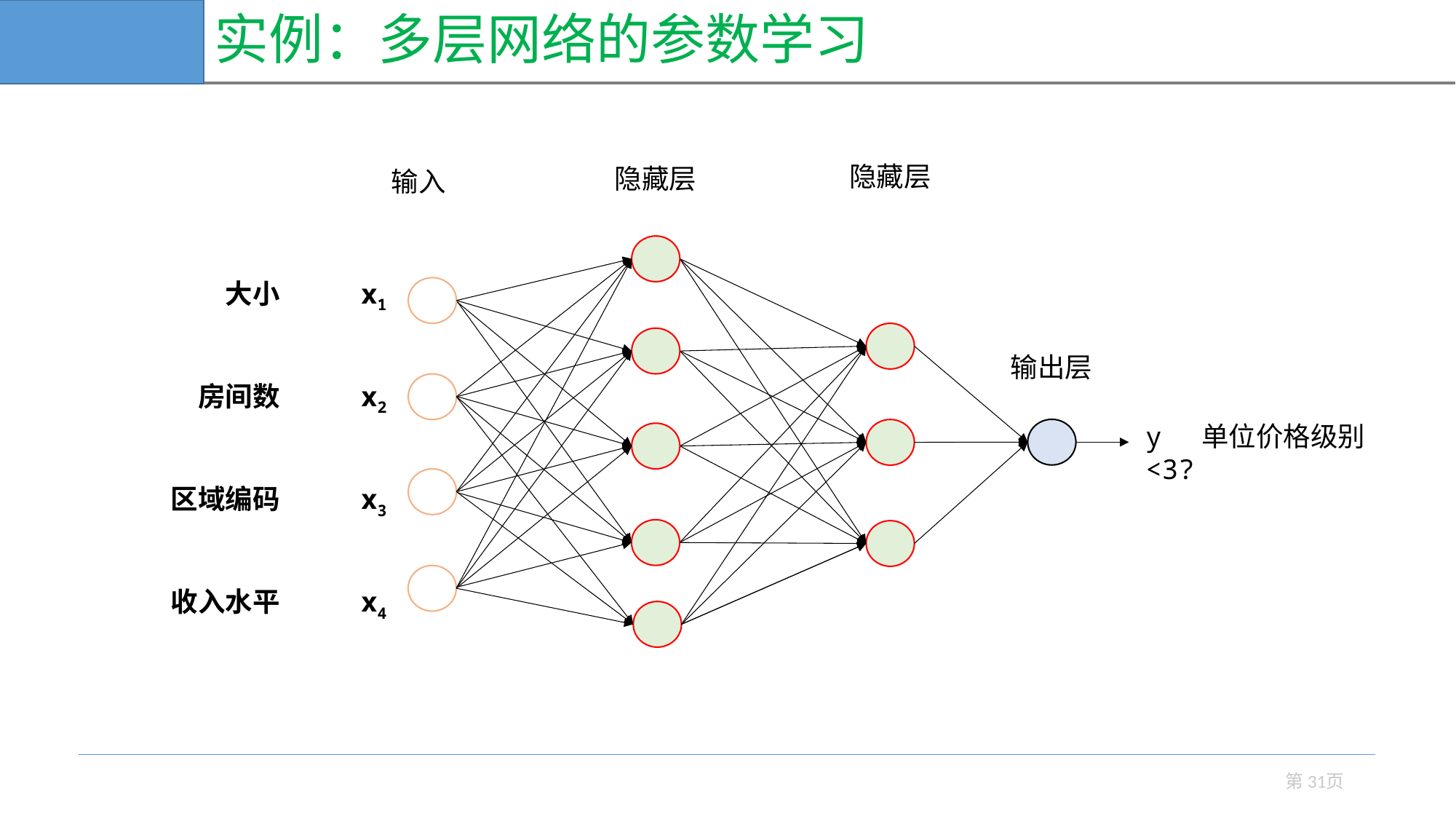

# 实例：多层网络的参数学习
隐藏层
隐藏层
输入

大小            x1

房间数            x2

区域编码            x3

收入水平            x4

输出层

y  单位价格级别<3?

第31页